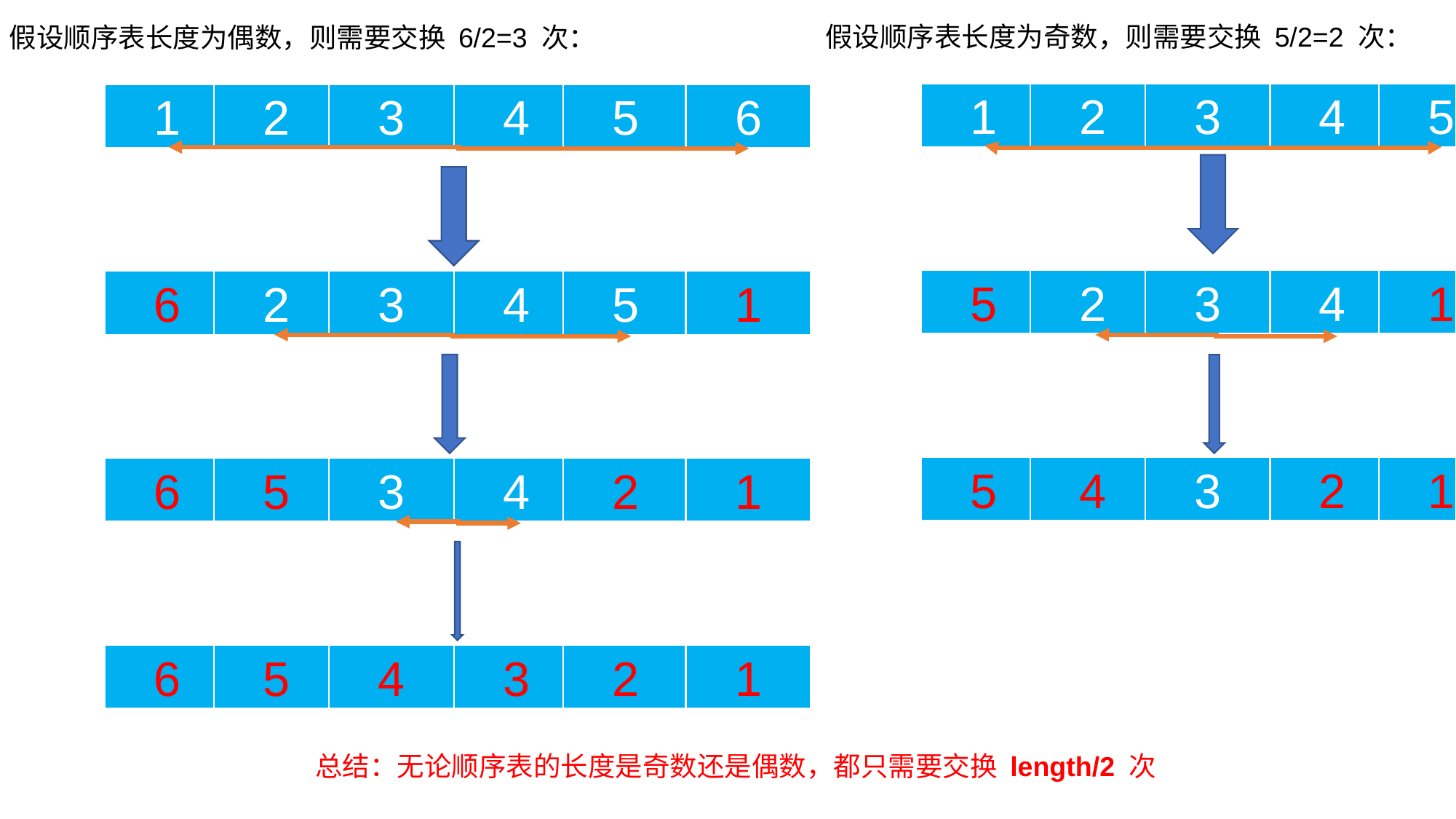

假设顺序表长度为奇数，则需要交换 5/2=2 次：
假设顺序表长度为偶数，则需要交换 6/2=3 次：
1
2
3
4
5
1
2
3
4
5
6

5
2
3
4
1
6
2
3
4
5
1

5
4
3
2
1
6
5
3
4
2
1

6
5
4
3
2
1
总结：无论顺序表的长度是奇数还是偶数，都只需要交换 length/2 次